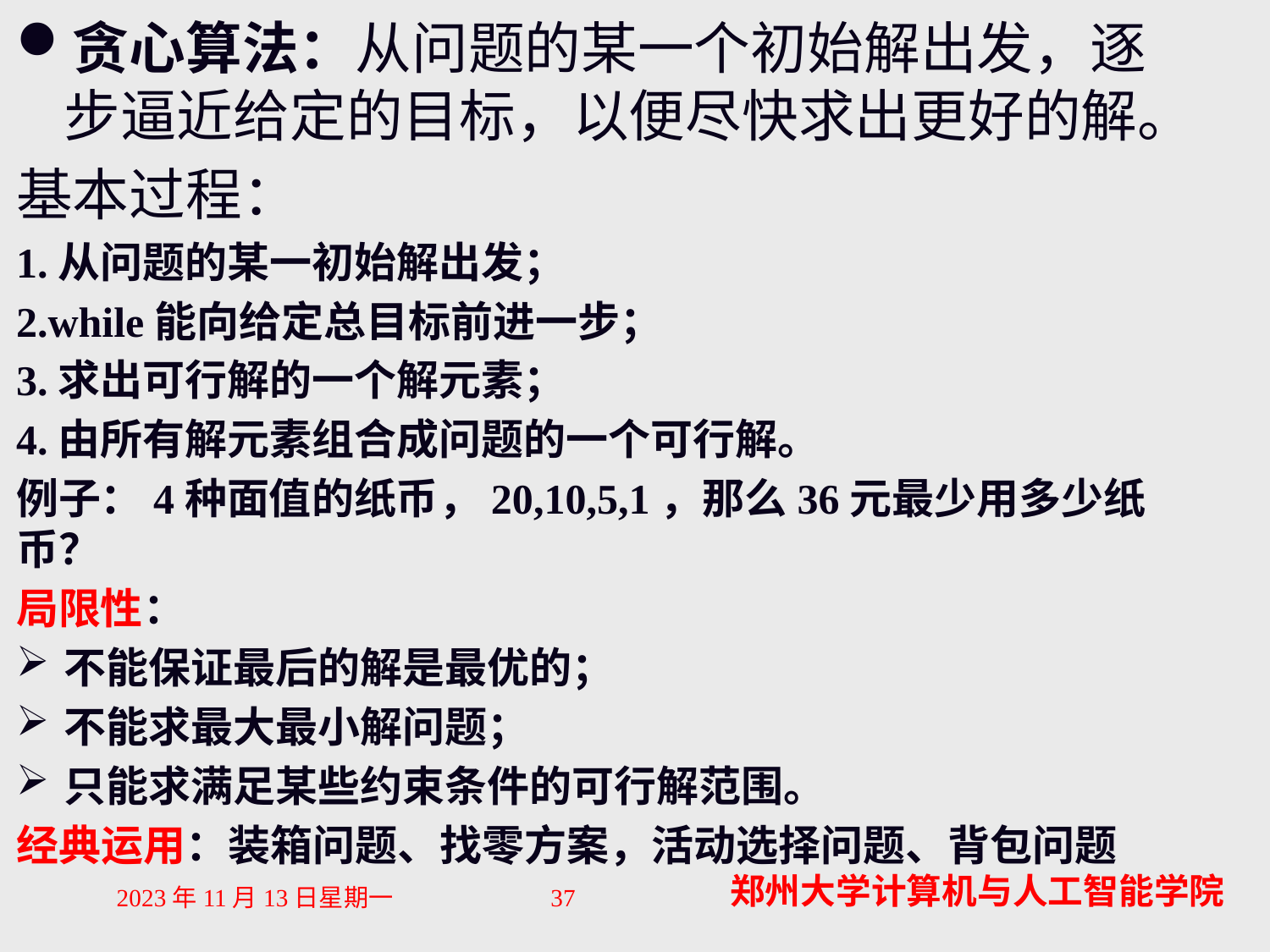

贪心算法：从问题的某一个初始解出发，逐步逼近给定的目标，以便尽快求出更好的解。
基本过程：
1.从问题的某一初始解出发；
2.while能向给定总目标前进一步；
3.求出可行解的一个解元素；
4.由所有解元素组合成问题的一个可行解。
例子：4种面值的纸币，20,10,5,1，那么36元最少用多少纸币？
局限性：
不能保证最后的解是最优的；
不能求最大最小解问题；
只能求满足某些约束条件的可行解范围。
经典运用：装箱问题、找零方案，活动选择问题、背包问题